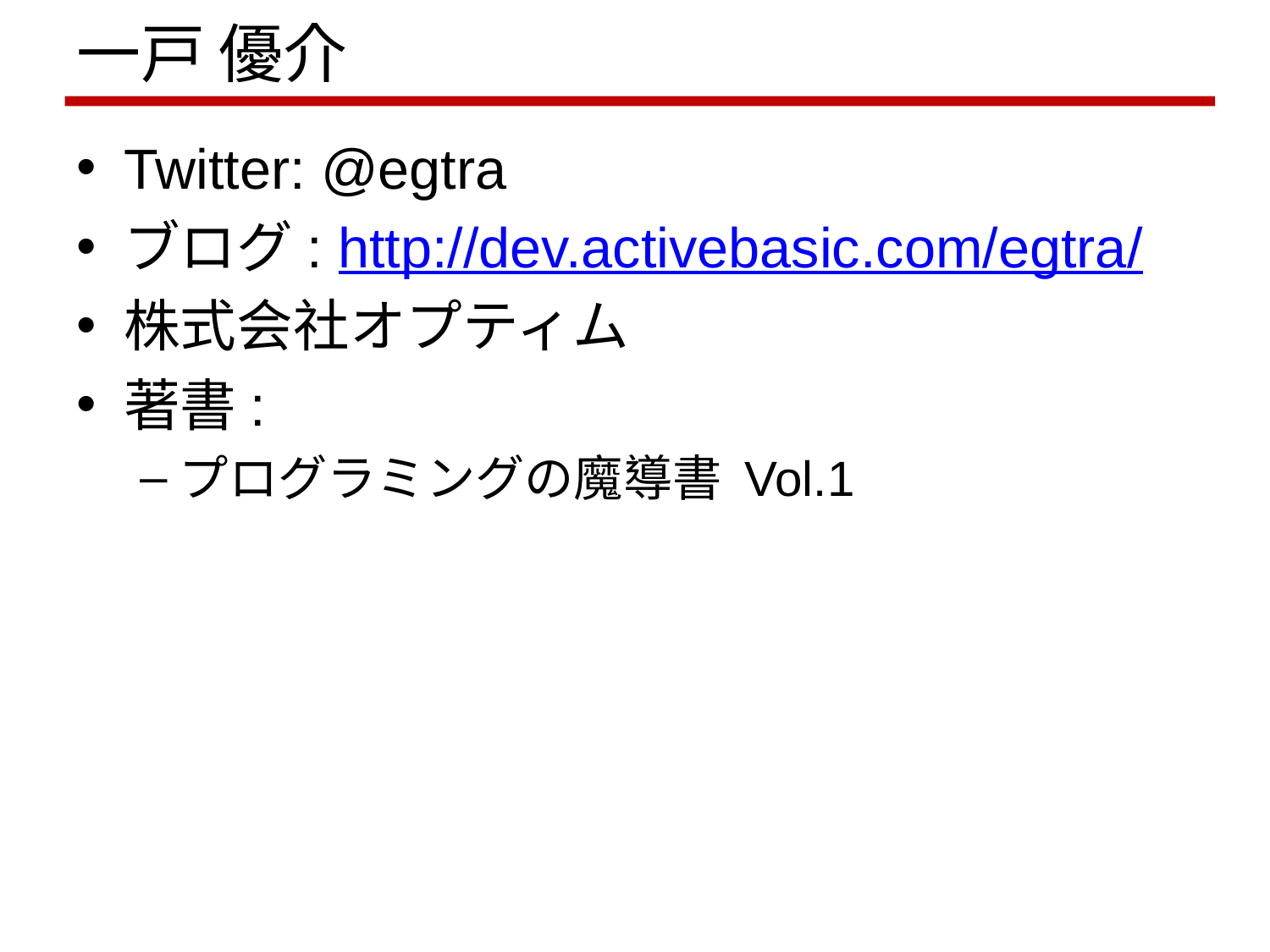

# 一戸 優介

Twitter: @egtra
ブログ: http://dev.activebasic.com/egtra/
株式会社オプティム
著書:
プログラミングの魔導書 Vol.1